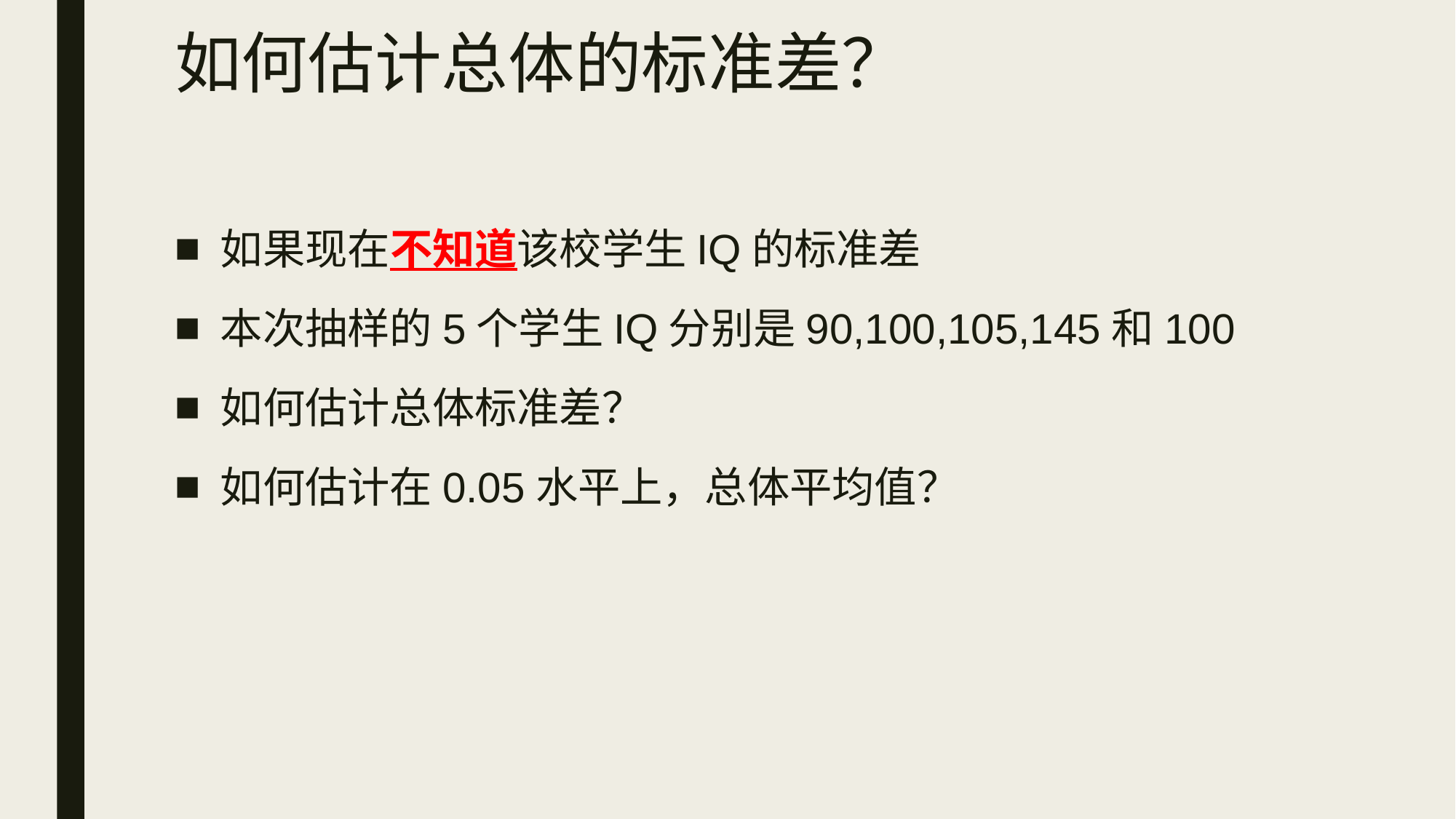

# 如何估计总体的标准差？
如果现在不知道该校学生IQ的标准差
本次抽样的5个学生IQ分别是90,100,105,145和100
如何估计总体标准差？
如何估计在0.05水平上，总体平均值？